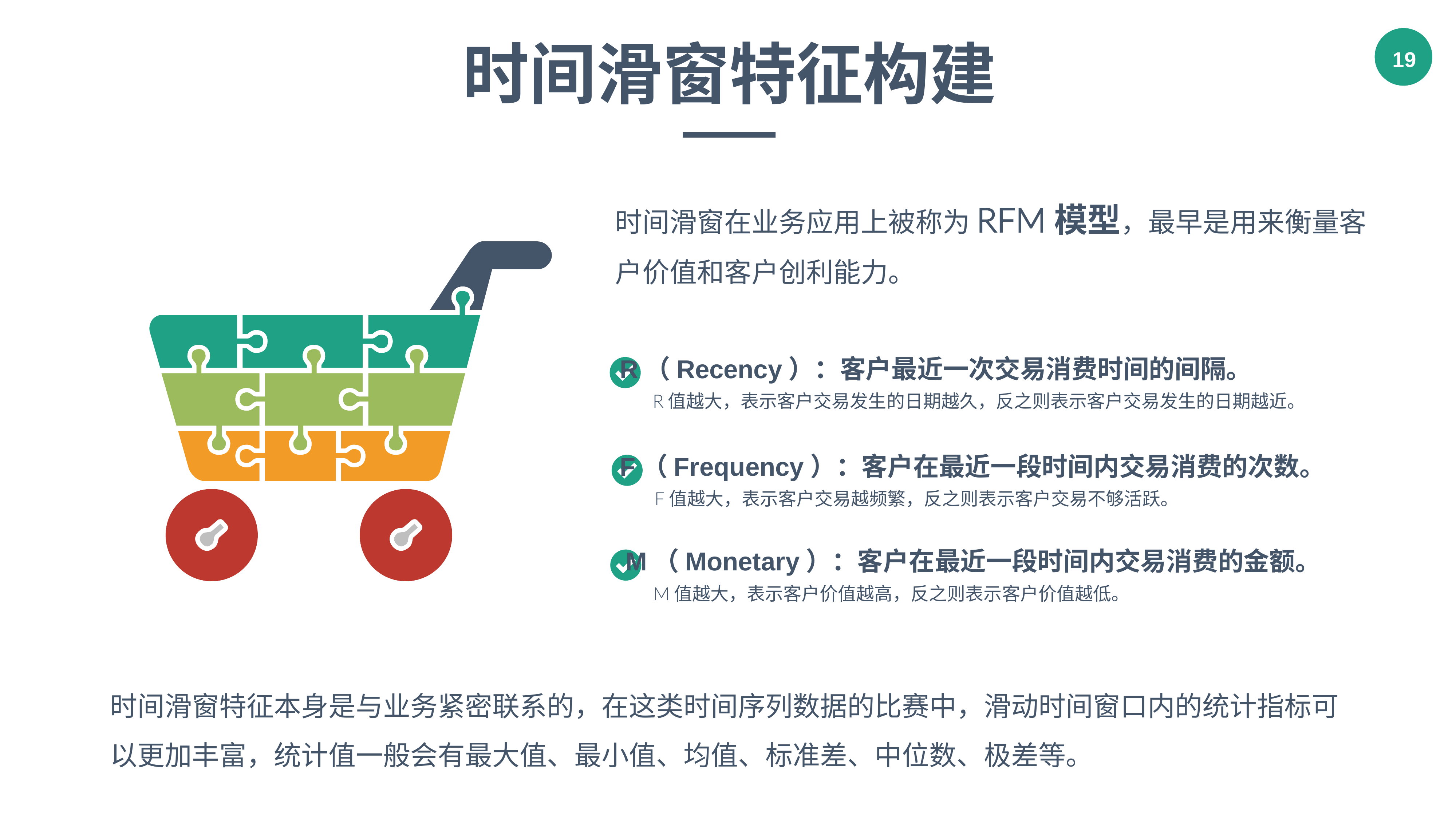

时间滑窗特征构建

时间滑窗在业务应用上被称为RFM模型，最早是用来衡量客户价值和客户创利能力。

R（Recency）：客户最近一次交易消费时间的间隔。

R值越大，表示客户交易发生的日期越久，反之则表示客户交易发生的日期越近。
F（Frequency）：客户在最近一段时间内交易消费的次数。

F值越大，表示客户交易越频繁，反之则表示客户交易不够活跃。
M（Monetary）：客户在最近一段时间内交易消费的金额。

M值越大，表示客户价值越高，反之则表示客户价值越低。
时间滑窗特征本身是与业务紧密联系的，在这类时间序列数据的比赛中，滑动时间窗口内的统计指标可以更加丰富，统计值一般会有最大值、最小值、均值、标准差、中位数、极差等。